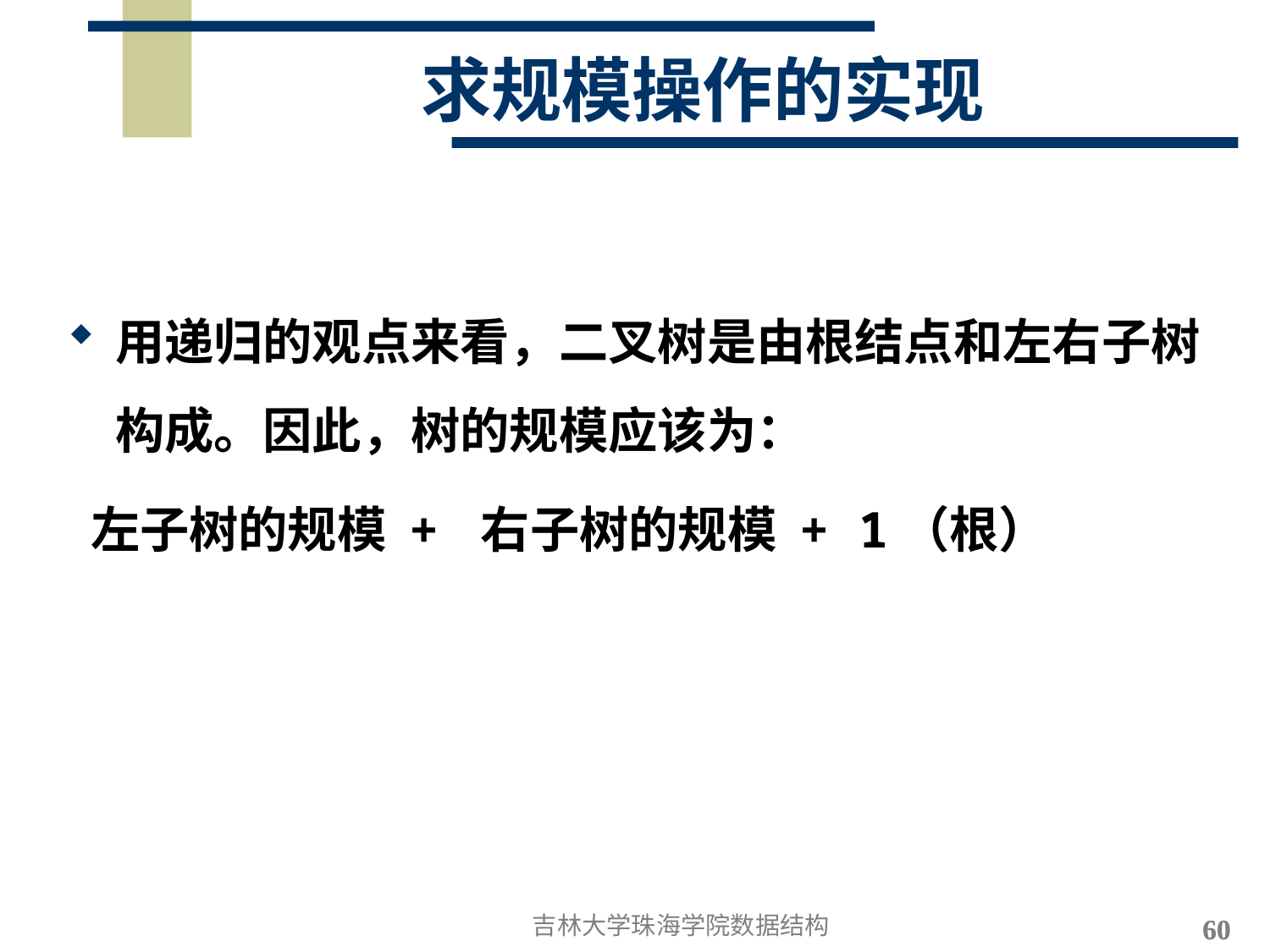

# 求规模操作的实现
用递归的观点来看，二叉树是由根结点和左右子树构成。因此，树的规模应该为：
 左子树的规模 + 右子树的规模 + 1（根）
60
吉林大学珠海学院数据结构